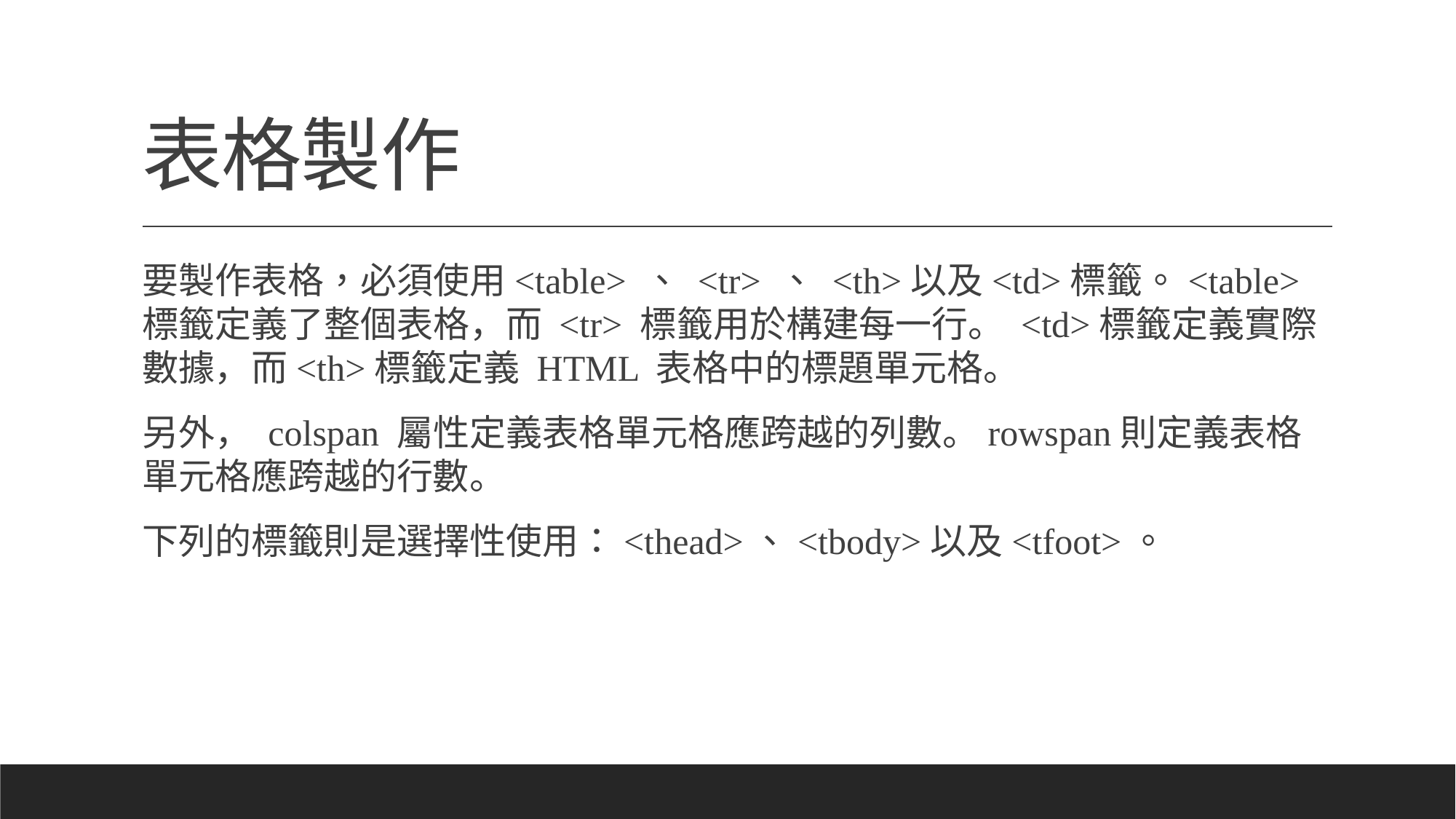

# 表格製作
要製作表格，必須使用<table> 、 <tr> 、 <th>以及<td>標籤。<table> 標籤定義了整個表格，而 <tr> 標籤用於構建每一行。 <td>標籤定義實際數據，而<th>標籤定義 HTML 表格中的標題單元格。
另外， colspan 屬性定義表格單元格應跨越的列數。rowspan則定義表格單元格應跨越的行數。
下列的標籤則是選擇性使用：<thead>、<tbody>以及<tfoot>。